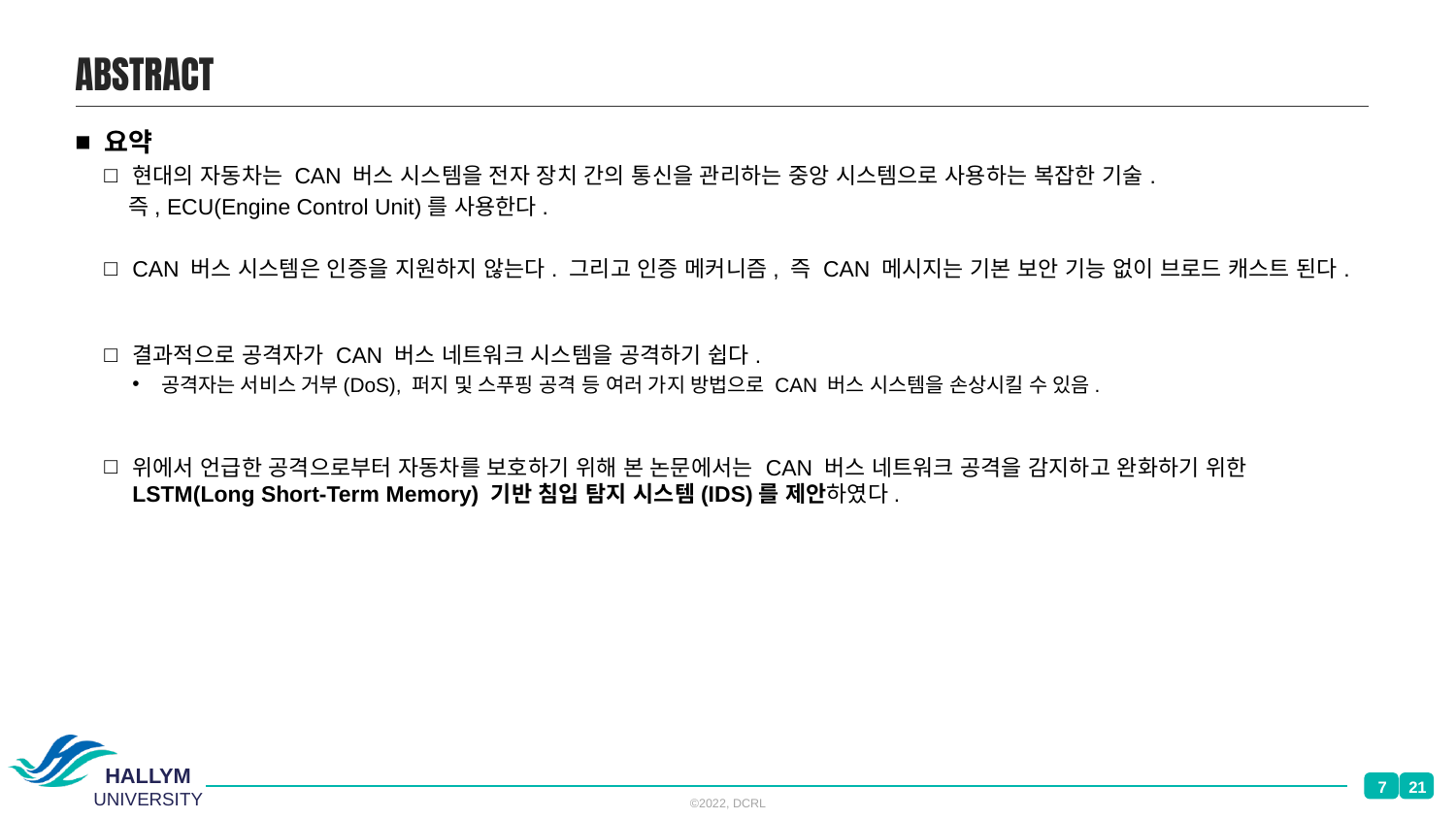

# ABSTRACT
요약
현대의 자동차는 CAN 버스 시스템을 전자 장치 간의 통신을 관리하는 중앙 시스템으로 사용하는 복잡한 기술.
   즉, ECU(Engine Control Unit)를 사용한다.

CAN 버스 시스템은 인증을 지원하지 않는다. 그리고 인증 메커니즘, 즉 CAN 메시지는 기본 보안 기능 없이 브로드 캐스트 된다.

결과적으로 공격자가 CAN 버스 네트워크 시스템을 공격하기 쉽다.
공격자는 서비스 거부(DoS), 퍼지 및 스푸핑 공격 등 여러 가지 방법으로 CAN 버스 시스템을 손상시킬 수 있음.

위에서 언급한 공격으로부터 자동차를 보호하기 위해 본 논문에서는 CAN 버스 네트워크 공격을 감지하고 완화하기 위한 LSTM(Long Short-Term Memory) 기반 침입 탐지 시스템(IDS)를 제안하였다.